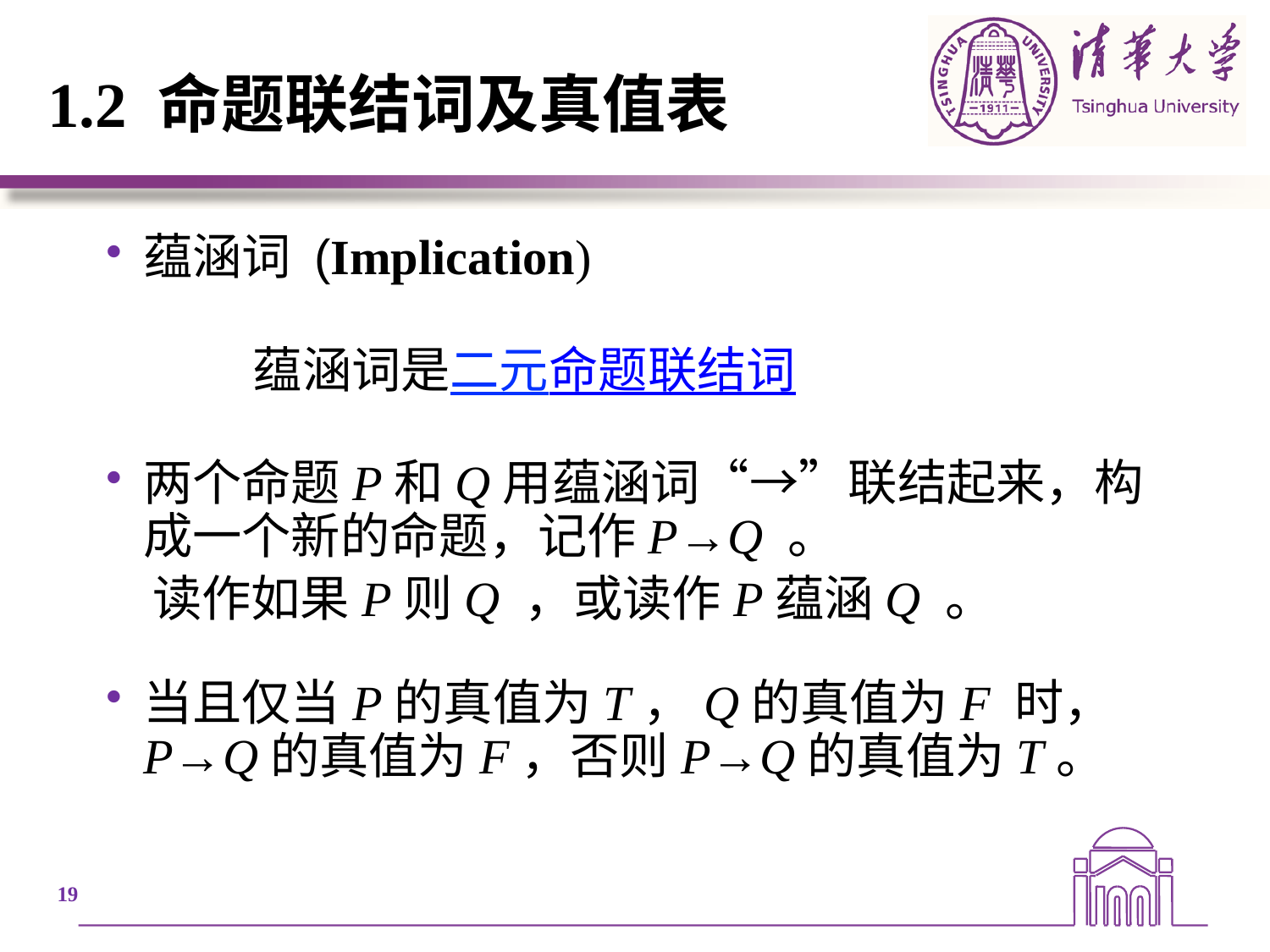

# 1.2 命题联结词及真值表
蕴涵词 (Implication)
　　 蕴涵词是二元命题联结词

两个命题P和Q用蕴涵词“→”联结起来，构成一个新的命题，记作P→Q 。
   读作如果P则Q ，或读作P蕴涵Q 。

当且仅当P的真值为T，Q的真值为F 时， P→Q的真值为F，否则P→Q的真值为T。